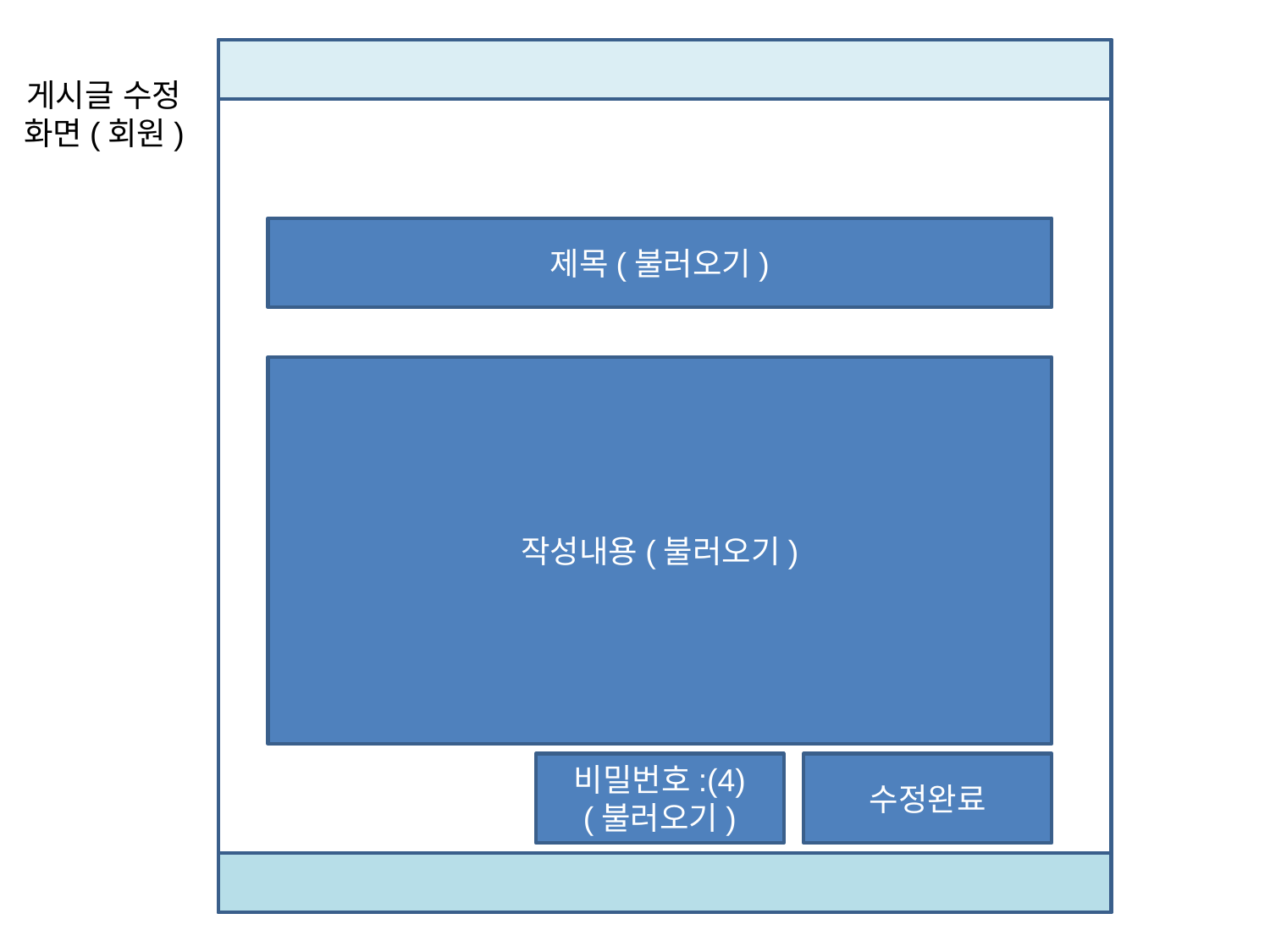

게시글 수정
화면(회원)
제목(불러오기)
작성내용(불러오기)
비밀번호:(4)
(불러오기)
수정완료